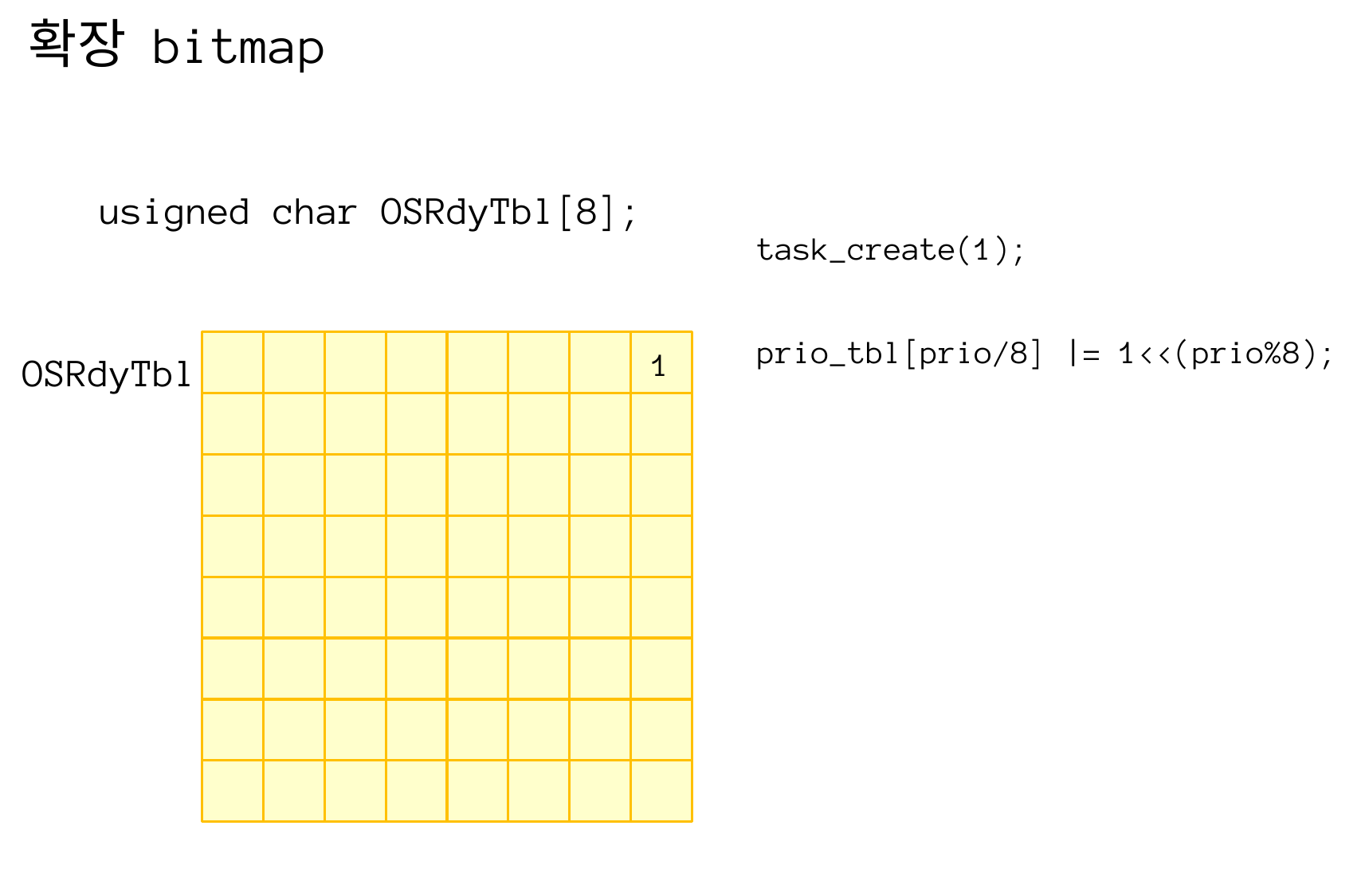

확장 bitmap
usigned char OSRdyTbl[8];
task_create(1);

prio_tbl[prio/8] |= 1<<(prio%8);
OSRdyTbl
1